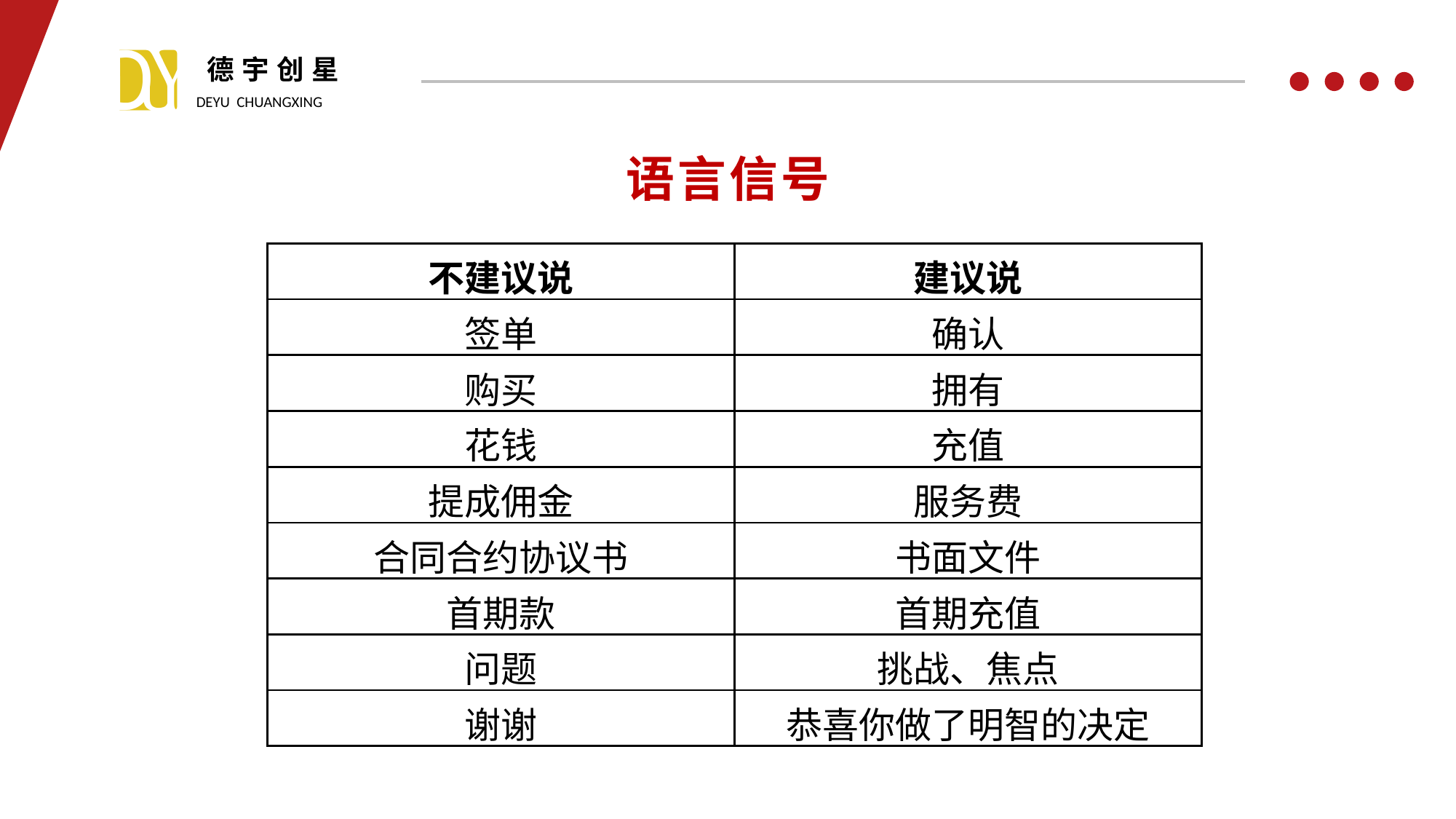

语言信号
| 不建议说 | 建议说 |
| --- | --- |
| 签单 | 确认 |
| 购买 | 拥有 |
| 花钱 | 充值 |
| 提成佣金 | 服务费 |
| 合同合约协议书 | 书面文件 |
| 首期款 | 首期充值 |
| 问题 | 挑战、焦点 |
| 谢谢 | 恭喜你做了明智的决定 |